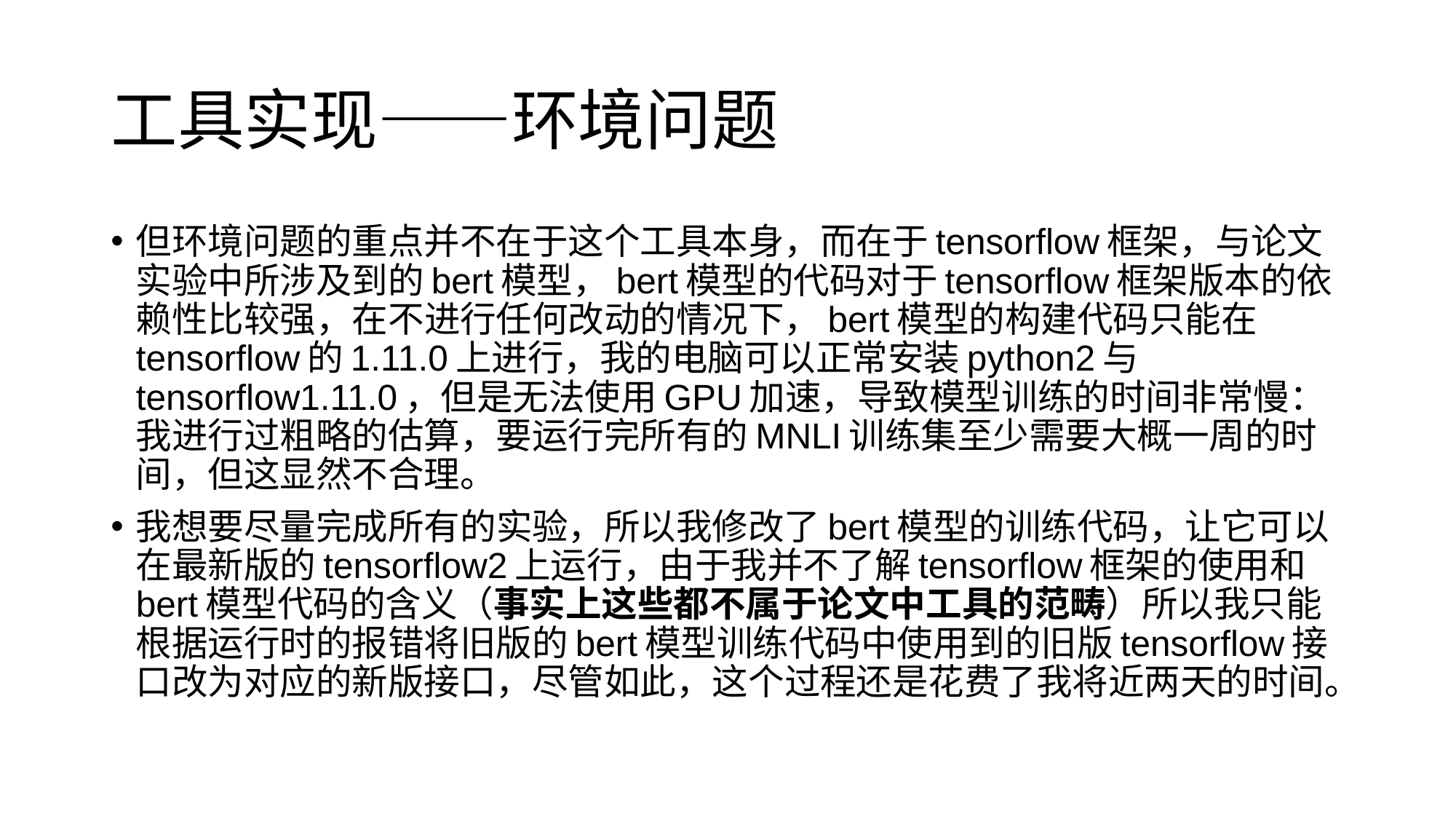

# 工具实现——环境问题
但环境问题的重点并不在于这个工具本身，而在于tensorflow框架，与论文实验中所涉及到的bert模型，bert模型的代码对于tensorflow框架版本的依赖性比较强，在不进行任何改动的情况下，bert模型的构建代码只能在tensorflow的1.11.0上进行，我的电脑可以正常安装python2与tensorflow1.11.0，但是无法使用GPU加速，导致模型训练的时间非常慢：我进行过粗略的估算，要运行完所有的MNLI训练集至少需要大概一周的时间，但这显然不合理。
我想要尽量完成所有的实验，所以我修改了bert模型的训练代码，让它可以在最新版的tensorflow2上运行，由于我并不了解tensorflow框架的使用和bert模型代码的含义（事实上这些都不属于论文中工具的范畴）所以我只能根据运行时的报错将旧版的bert模型训练代码中使用到的旧版tensorflow接口改为对应的新版接口，尽管如此，这个过程还是花费了我将近两天的时间。